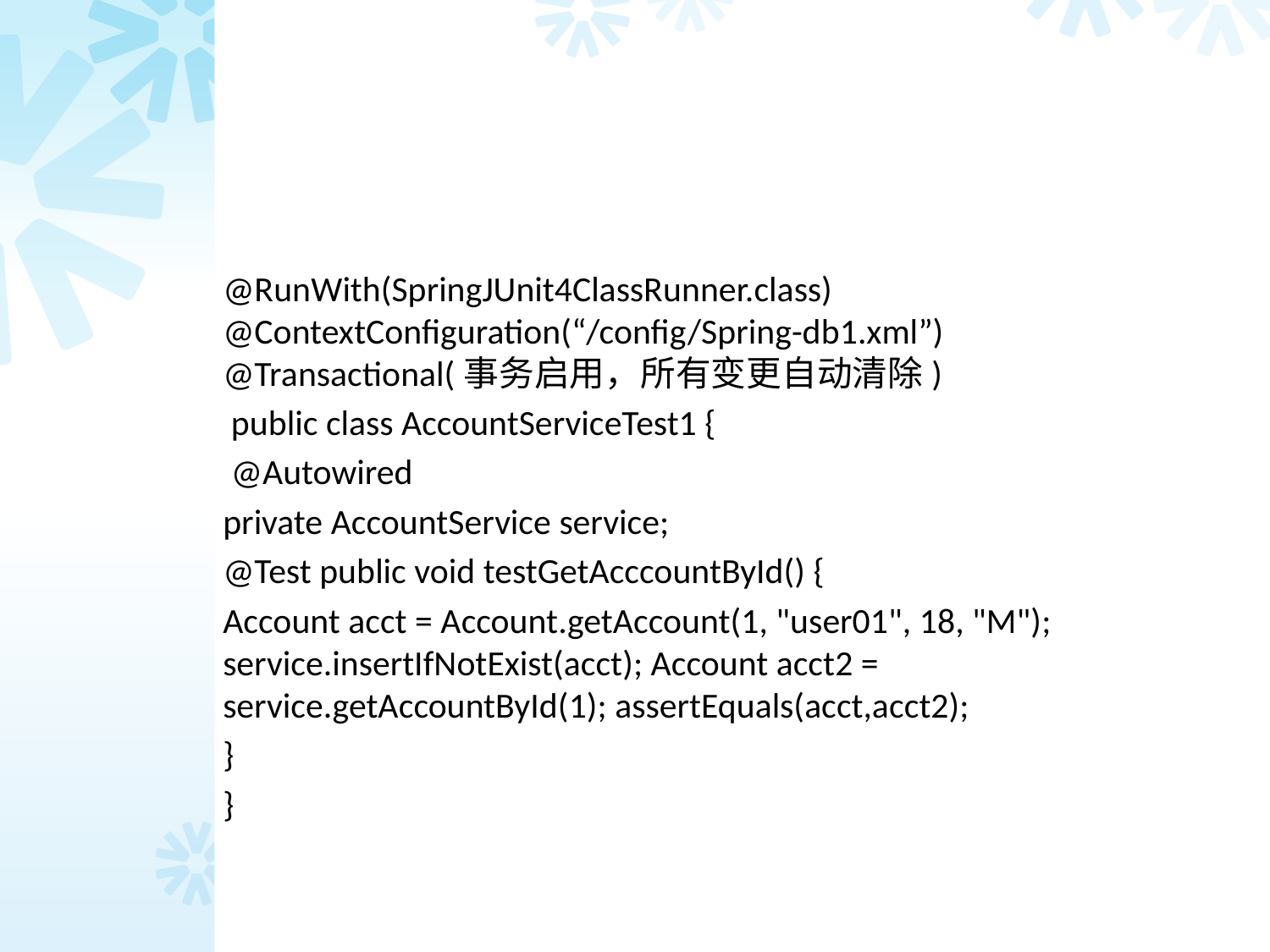

#
@RunWith(SpringJUnit4ClassRunner.class) @ContextConfiguration(“/config/Spring-db1.xml”) @Transactional(事务启用，所有变更自动清除)
 public class AccountServiceTest1 {
 @Autowired
private AccountService service;
@Test public void testGetAcccountById() {
Account acct = Account.getAccount(1, "user01", 18, "M"); service.insertIfNotExist(acct); Account acct2 = service.getAccountById(1); assertEquals(acct,acct2);
}
}